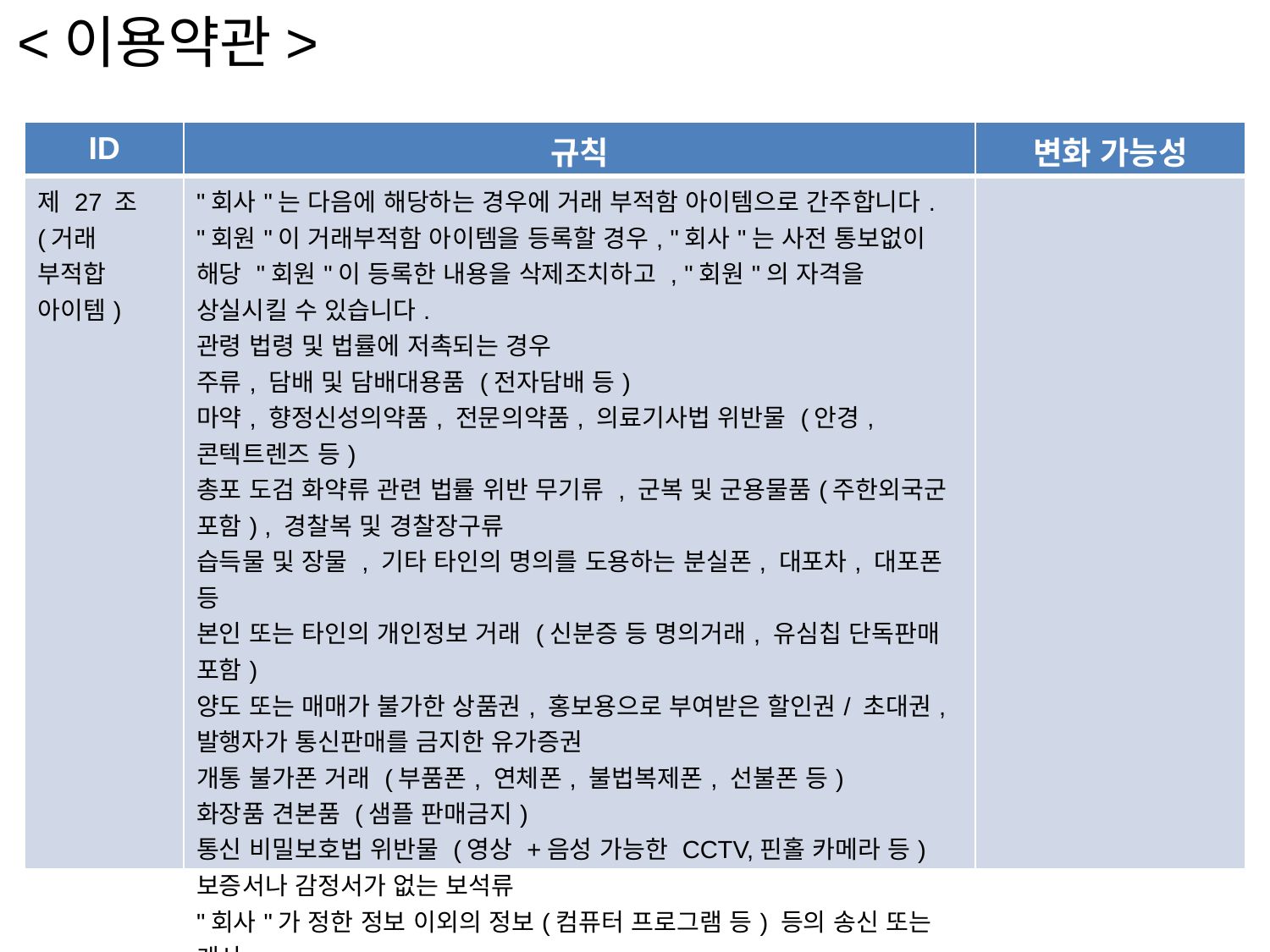

<이용약관>
| ID | 규칙 | 변화 가능성 |
| --- | --- | --- |
| 제 27 조 (거래 부적합 아이템) | "회사"는 다음에 해당하는 경우에 거래 부적함 아이템으로 간주합니다. "회원"이 거래부적함 아이템을 등록할 경우, "회사"는 사전 통보없이 해당 "회원"이 등록한 내용을 삭제조치하고 , "회원"의 자격을 상실시킬 수 있습니다. 관령 법령 및 법률에 저촉되는 경우 주류, 담배 및 담배대용품 (전자담배 등) 마약, 향정신성의약품, 전문의약품, 의료기사법 위반물 (안경, 콘텍트렌즈 등) 총포 도검 화약류 관련 법률 위반 무기류 , 군복 및 군용물품(주한외국군 포함) , 경찰복 및 경찰장구류 습득물 및 장물 , 기타 타인의 명의를 도용하는 분실폰, 대포차, 대포폰 등 본인 또는 타인의 개인정보 거래 (신분증 등 명의거래, 유심칩 단독판매 포함) 양도 또는 매매가 불가한 상품권, 홍보용으로 부여받은 할인권/ 초대권, 발행자가 통신판매를 금지한 유가증권 개통 불가폰 거래 (부품폰, 연체폰, 불법복제폰, 선불폰 등) 화장품 견본품 (샘플 판매금지) 통신 비밀보호법 위반물 (영상 +음성 가능한 CCTV,핀홀 카메라 등) 보증서나 감정서가 없는 보석류 "회사"가 정한 정보 이외의 정보(컴퓨터 프로그램 등) 등의 송신 또는 게시 전문적인 달러 환전으로 인한 상행위 |  |